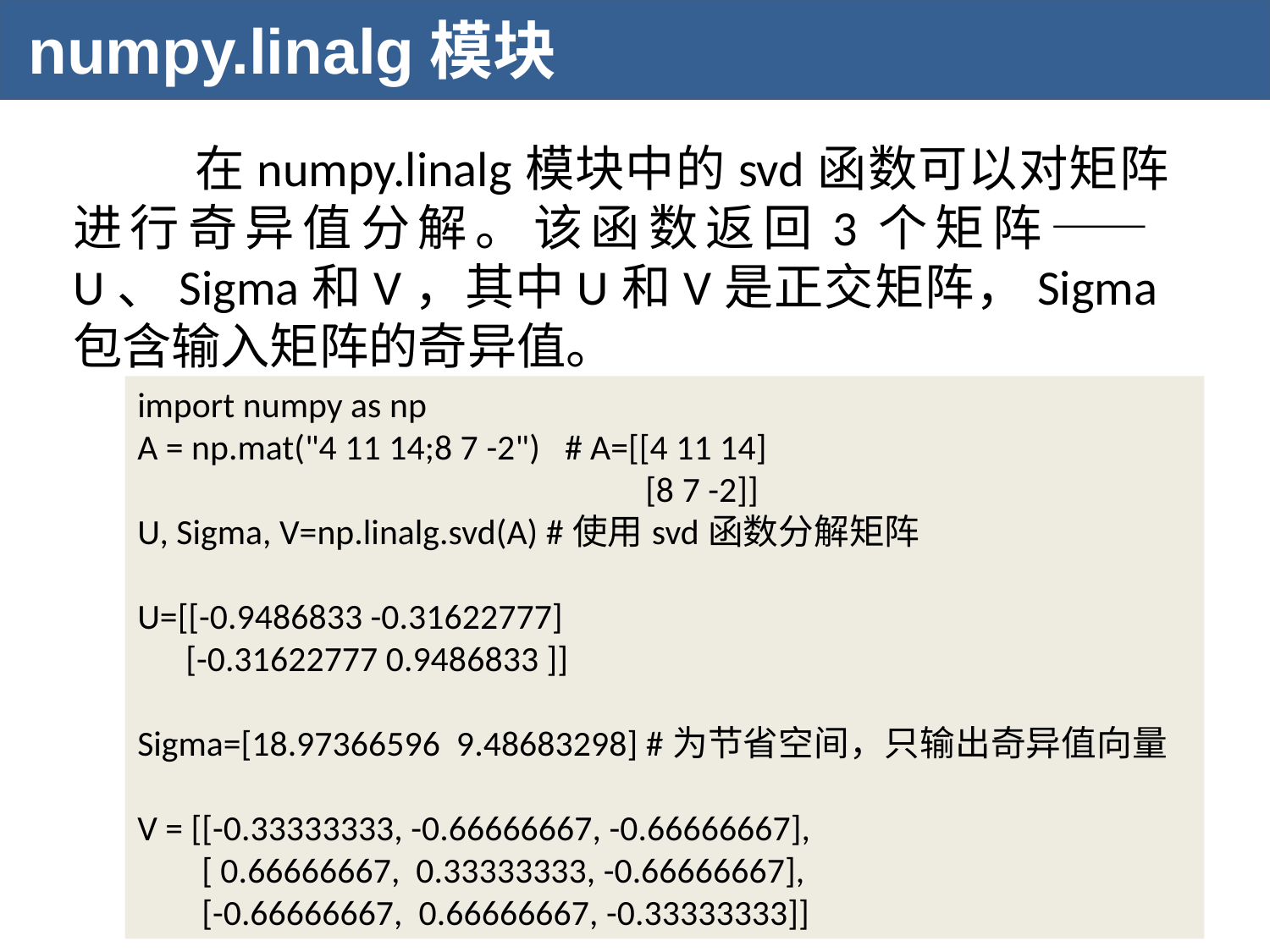

numpy.linalg模块
         在numpy.linalg模块中的svd函数可以对矩阵进行奇异值分解。该函数返回3个矩阵——U、Sigma和V，其中U和V是正交矩阵，Sigma包含输入矩阵的奇异值。
import numpy as np
A = np.mat("4 11 14;8 7 -2")   # A=[[4 11 14]
				[8 7 -2]]
U, Sigma, V=np.linalg.svd(A) #使用svd函数分解矩阵

U=[[-0.9486833 -0.31622777]
      [-0.31622777 0.9486833 ]]

Sigma=[18.97366596  9.48683298] #为节省空间，只输出奇异值向量
V = [[-0.33333333, -0.66666667, -0.66666667],
        [ 0.66666667,  0.33333333, -0.66666667],
        [-0.66666667,  0.66666667, -0.33333333]]